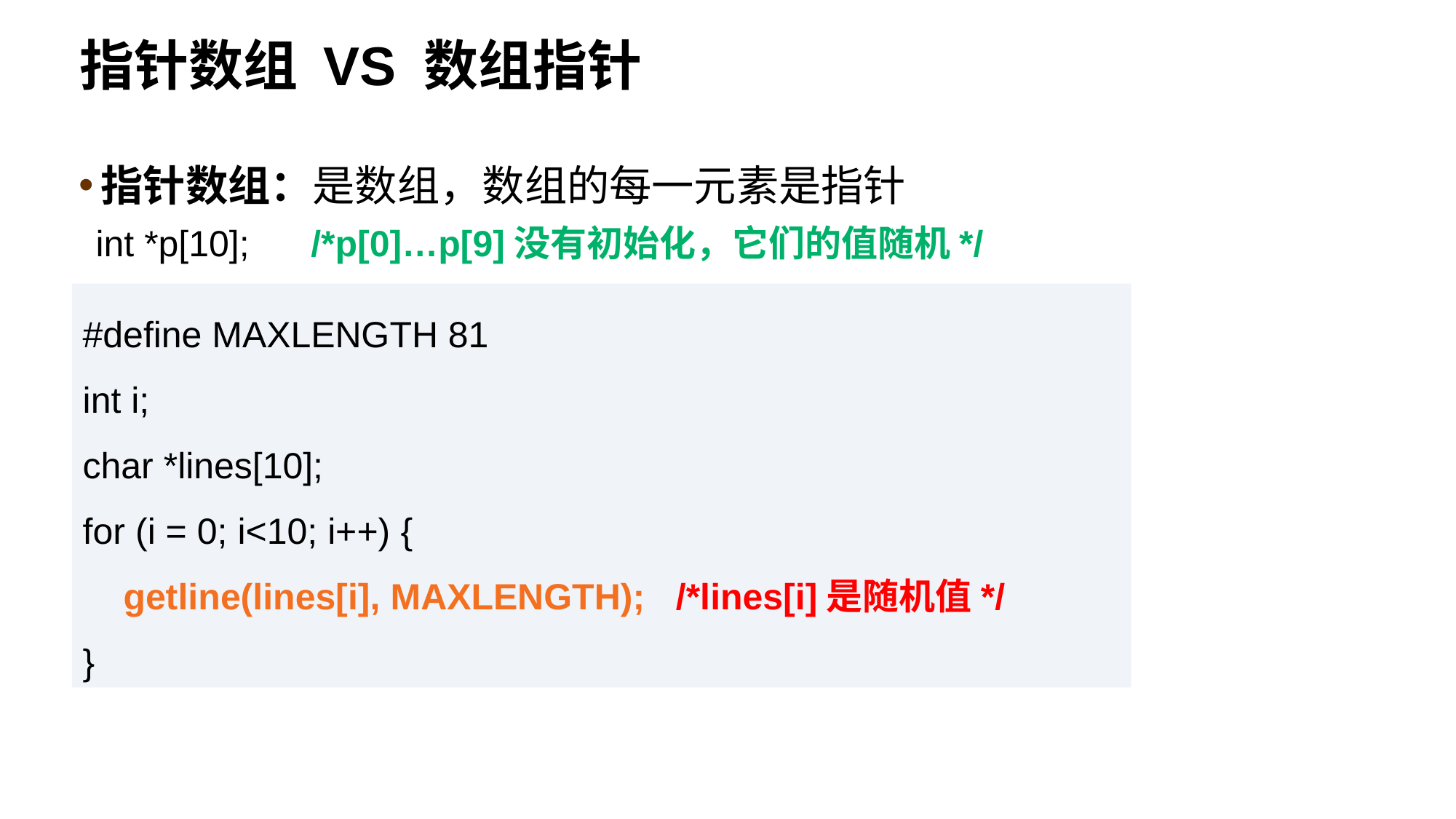

指针数组 VS 数组指针
指针数组：是数组，数组的每一元素是指针
int *p[10];      /*p[0]…p[9]没有初始化，它们的值随机*/
#define MAXLENGTH 81
int i;
char *lines[10];
for (i = 0; i<10; i++) {
    getline(lines[i], MAXLENGTH);   /*lines[i]是随机值*/
}